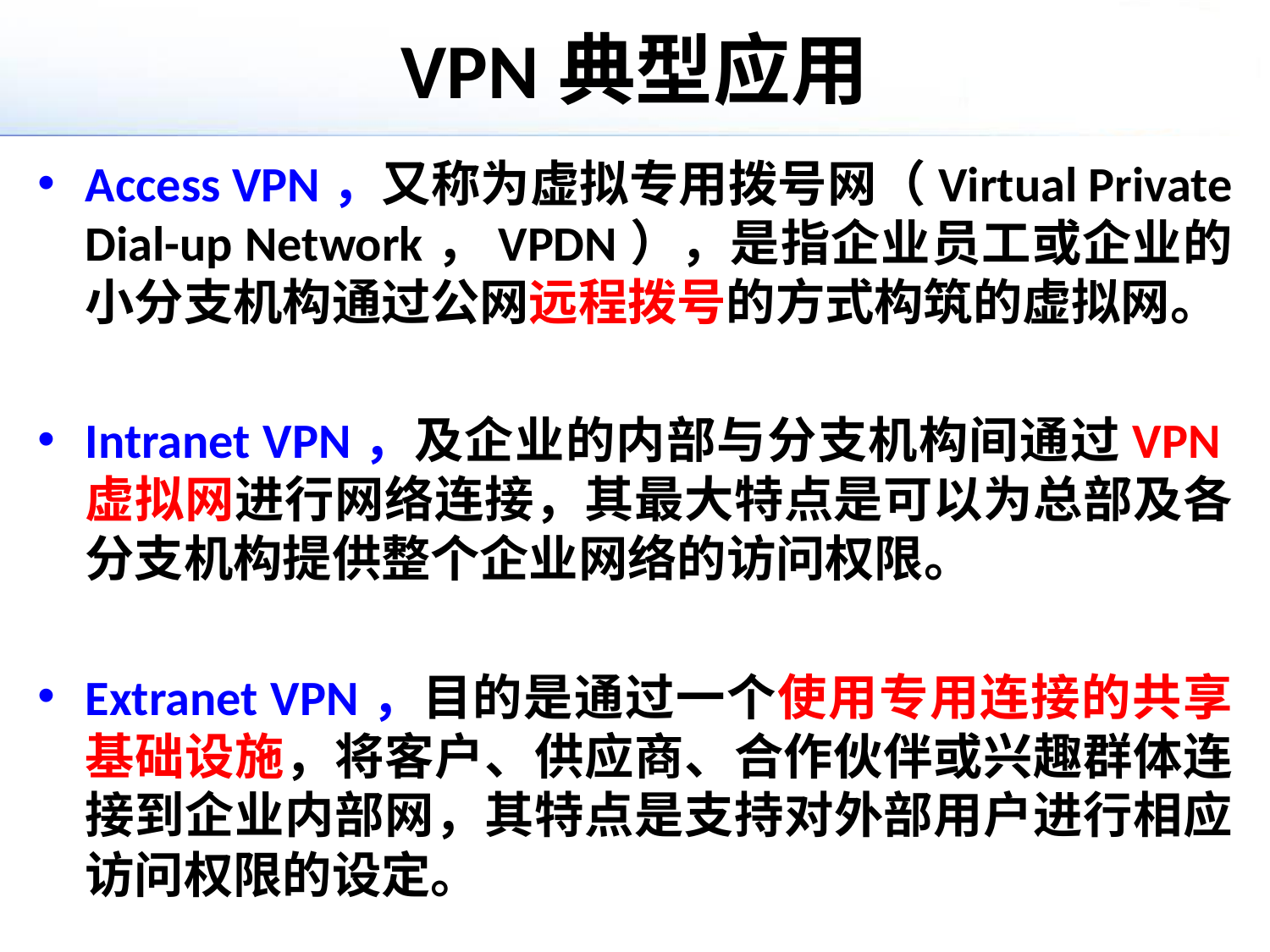

# VPN典型应用
Access VPN，又称为虚拟专用拨号网（Virtual Private Dial-up Network，VPDN），是指企业员工或企业的小分支机构通过公网远程拨号的方式构筑的虚拟网。

Intranet VPN，及企业的内部与分支机构间通过VPN虚拟网进行网络连接，其最大特点是可以为总部及各分支机构提供整个企业网络的访问权限。

Extranet VPN，目的是通过一个使用专用连接的共享基础设施，将客户、供应商、合作伙伴或兴趣群体连接到企业内部网，其特点是支持对外部用户进行相应访问权限的设定。